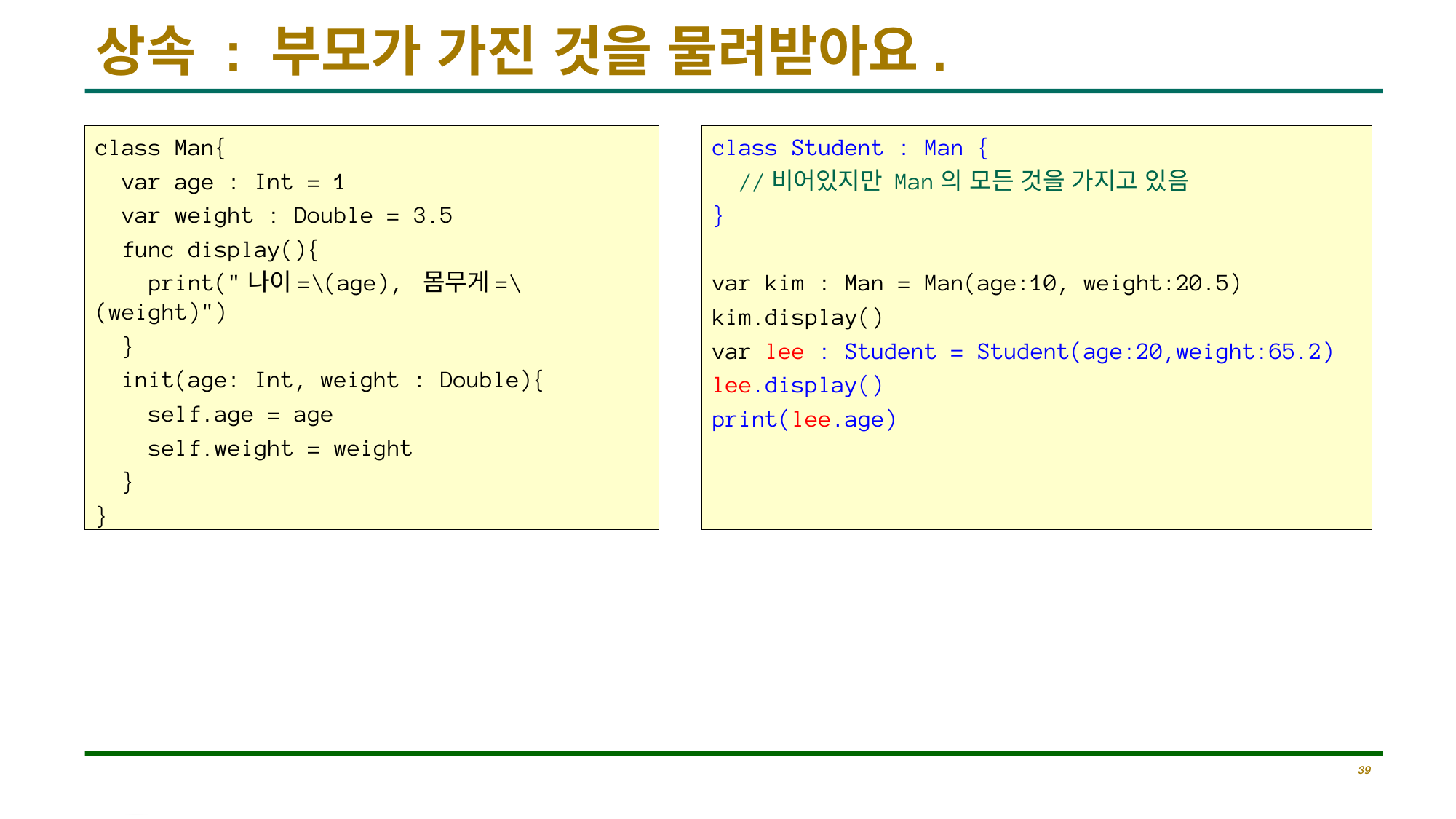

# 상속 : 부모가 가진 것을 물려받아요.
class Man{
  var age : Int = 1
  var weight : Double = 3.5
  func display(){
    print("나이=\(age), 몸무게=\(weight)")
  }
  init(age: Int, weight : Double){
    self.age = age
    self.weight = weight
  }
}
class Student : Man {
  //비어있지만 Man의 모든 것을 가지고 있음
}

var kim : Man = Man(age:10, weight:20.5)
kim.display()
var lee : Student = Student(age:20,weight:65.2)
lee.display()
print(lee.age)